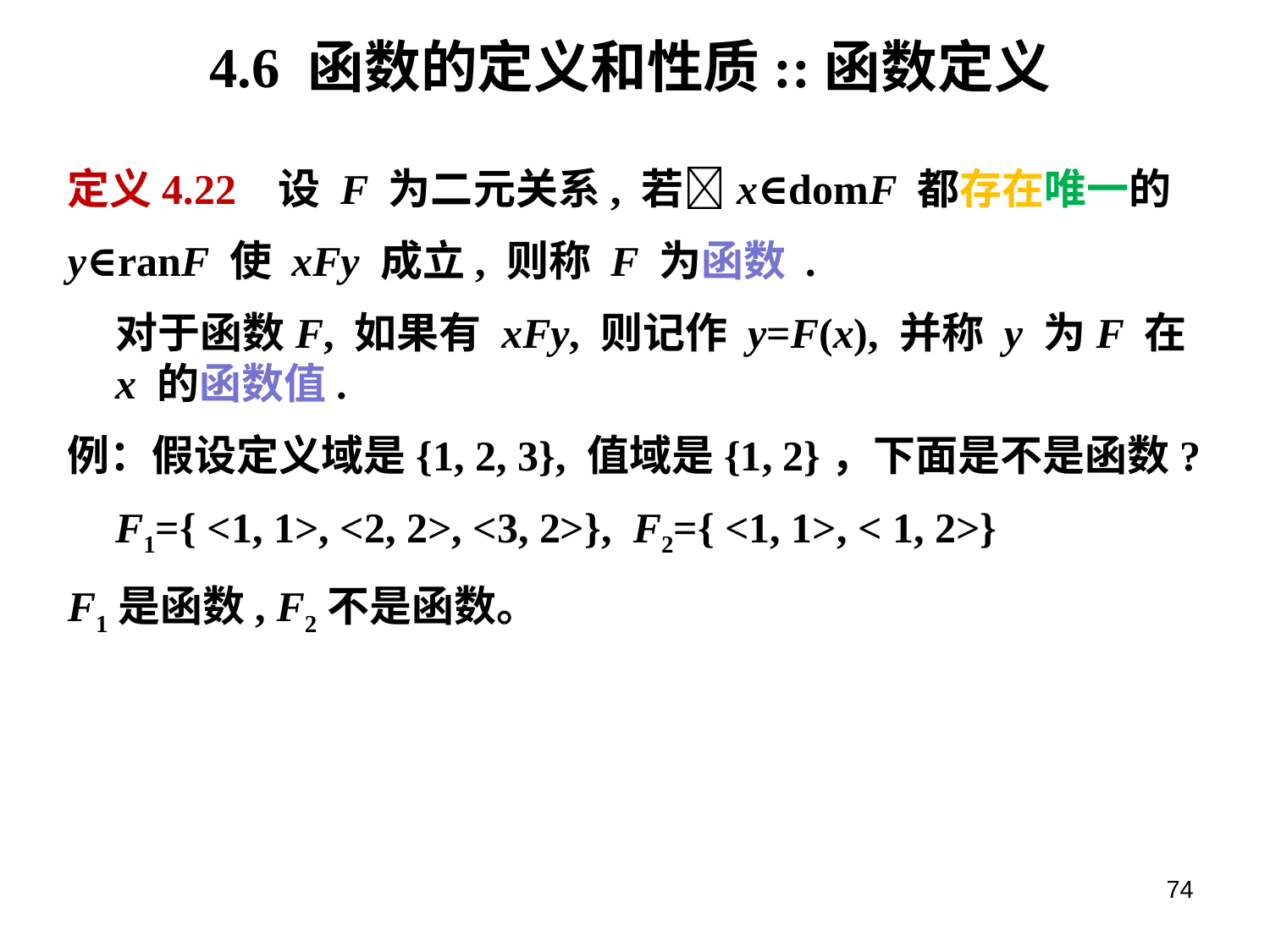

# 4.6 函数的定义和性质::函数定义
定义4.22   设 F 为二元关系, 若∀x∈domF 都存在唯一的
y∈ranF 使 xFy 成立, 则称 F 为函数 .
    对于函数F, 如果有 xFy, 则记作 y=F(x), 并称 y 为F 在 x 的函数值.
例：假设定义域是{1, 2, 3}, 值域是{1, 2}，下面是不是函数?
	F1={ <1, 1>, <2, 2>, <3, 2>},  F2={ <1, 1>, < 1, 2>}
F1是函数, F2不是函数。
74